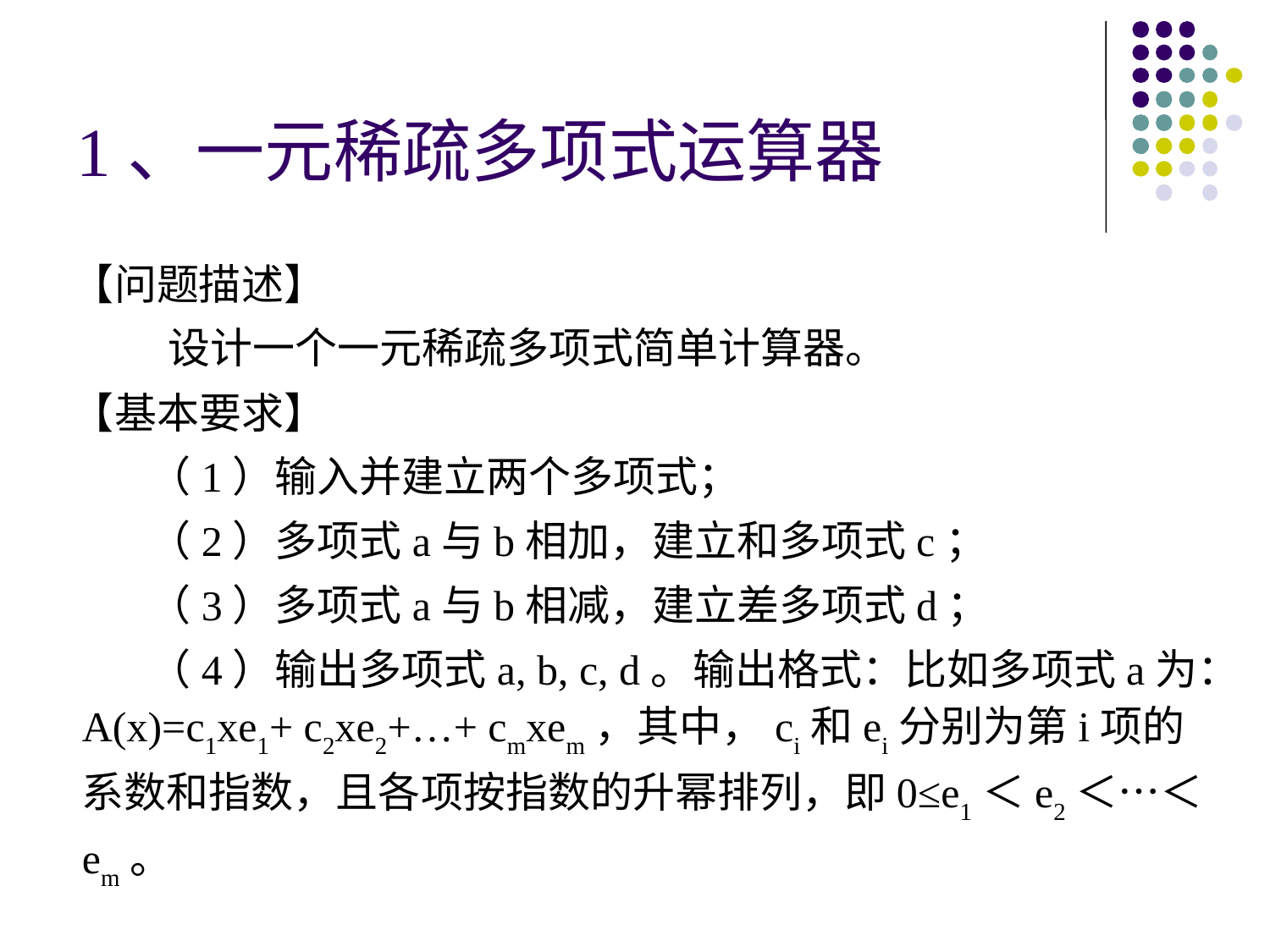

# 1、一元稀疏多项式运算器
【问题描述】
         设计一个一元稀疏多项式简单计算器。
【基本要求】
       （1）输入并建立两个多项式；
       （2）多项式a与b相加，建立和多项式c；
       （3）多项式a与b相减，建立差多项式d；
       （4）输出多项式a, b, c, d。输出格式：比如多项式a为：A(x)=c1xe1+ c2xe2+…+ cmxem，其中，ci和ei分别为第i项的系数和指数，且各项按指数的升幂排列，即0≤e1＜e2＜…＜em。